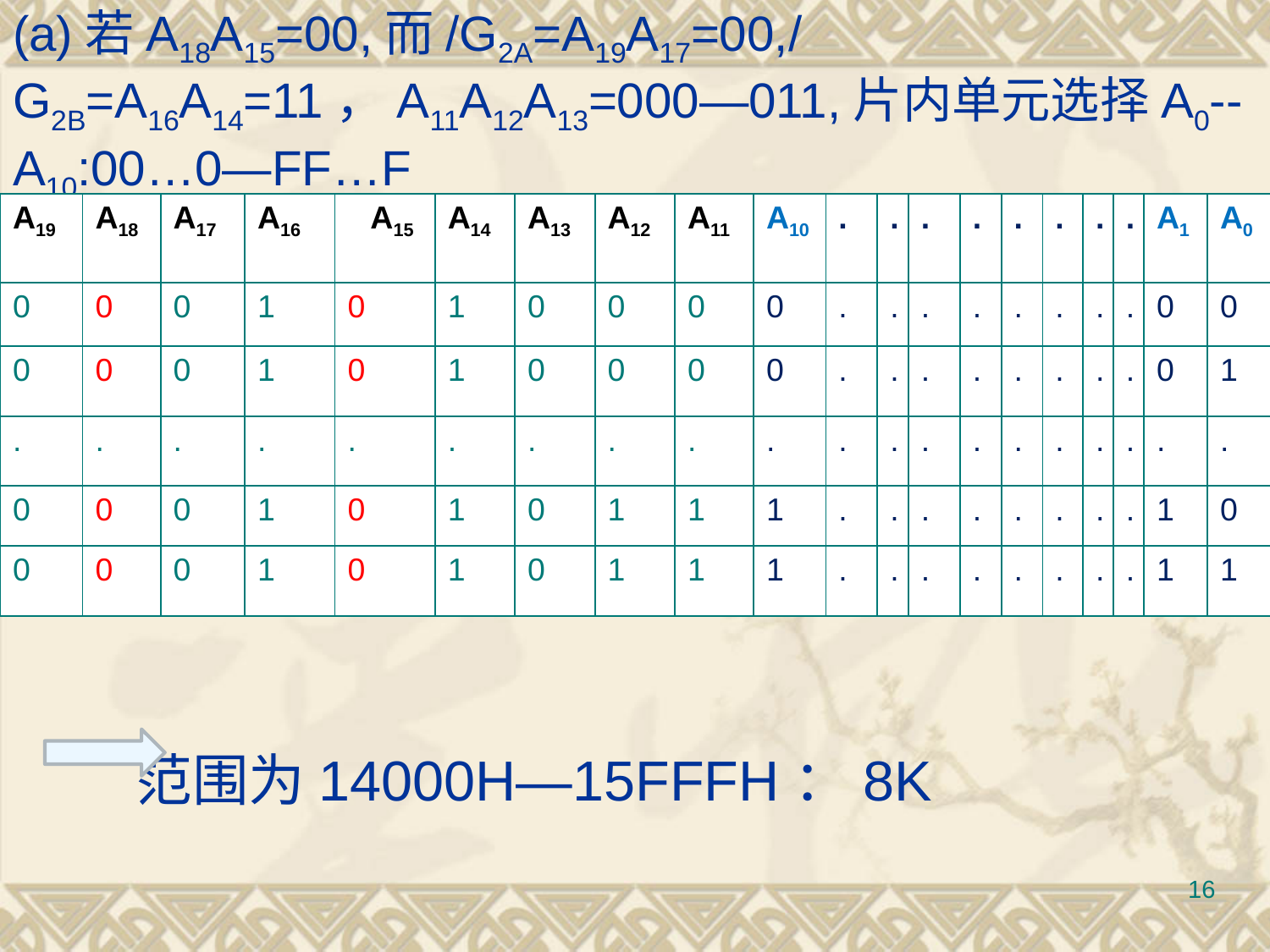

# (a)若A18A15=00,而/G2A=A19A17=00,/G2B=A16A14=11，A11A12A13=000—011,片内单元选择A0--A10:00…0—FF…F 范围为14000H—15FFFH：8K
| A19 | A18 | A17 | A16 | AA15 | A14 | A13 | A12 | A11 | A10 | . | . | . | . | . | . | . | . | A1 | A0 |
| --- | --- | --- | --- | --- | --- | --- | --- | --- | --- | --- | --- | --- | --- | --- | --- | --- | --- | --- | --- |
| 0 | 0 | 0 | 1 | 0 | 1 | 0 | 0 | 0 | 0 | . | . | . | . | . | . | . | . | 0 | 0 |
| 0 | 0 | 0 | 1 | 0 | 1 | 0 | 0 | 0 | 0 | . | . | . | . | . | . | . | . | 0 | 1 |
| . | . | . | . | . | . | . | . | . | . | . | . | . | . | . | . | . | . | . | . |
| 0 | 0 | 0 | 1 | 0 | 1 | 0 | 1 | 1 | 1 | . | . | . | . | . | . | . | . | 1 | 0 |
| 0 | 0 | 0 | 1 | 0 | 1 | 0 | 1 | 1 | 1 | . | . | . | . | . | . | . | . | 1 | 1 |

16